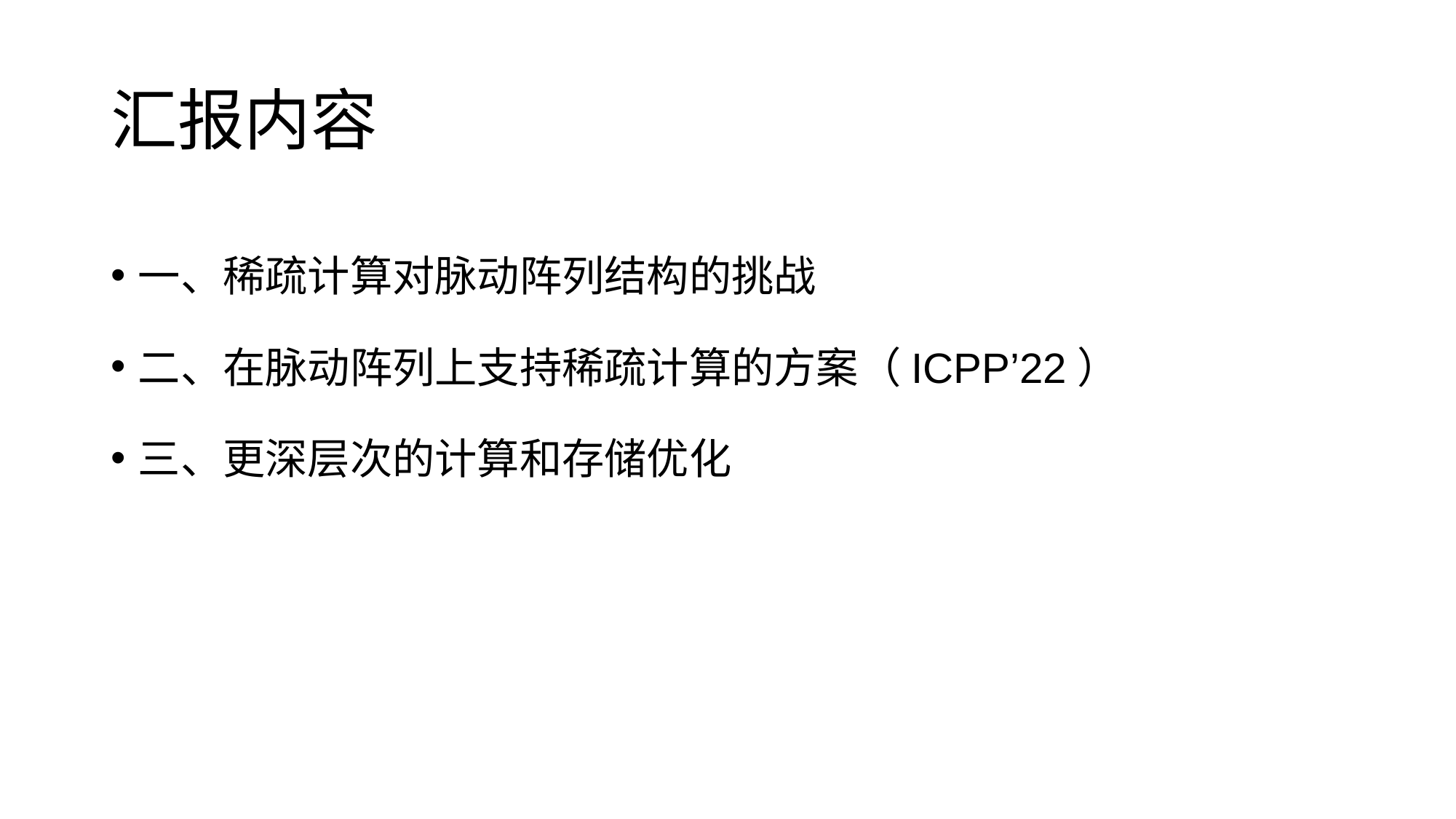

# 汇报内容
一、稀疏计算对脉动阵列结构的挑战
二、在脉动阵列上支持稀疏计算的方案（ICPP’22）
三、更深层次的计算和存储优化